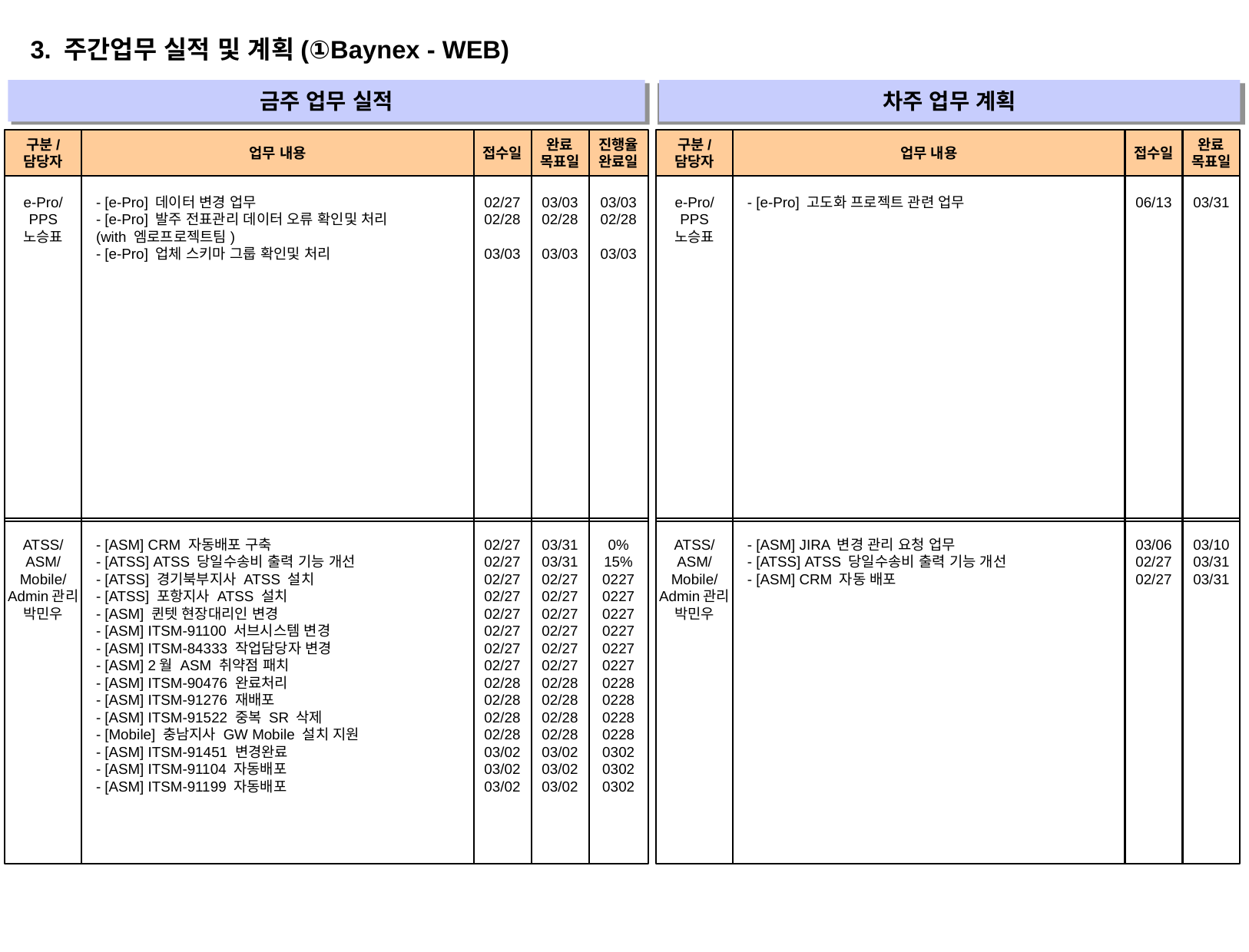

3. 주간업무 실적 및 계획(①Baynex - WEB)
금주 업무 실적
차주 업무 계획
" "
" "
구분/
담당자
업무 내용
접수일
완료
목표일
진행율
완료일
구분/
담당자
업무 내용
접수일
완료
목표일
e-Pro/
PPS
노승표

- [e-Pro] 데이터 변경 업무
- [e-Pro] 발주 전표관리 데이터 오류 확인및 처리
(with 엠로프로젝트팀)
- [e-Pro] 업체 스키마 그룹 확인및 처리
02/27
02/28
03/03
03/03
02/28
03/03
03/03
02/28
03/03
e-Pro/
PPS
노승표

- [e-Pro] 고도화 프로젝트 관련 업무
06/13
03/31
ATSS/
ASM/
Mobile/
Admin관리
박민우

- [ASM] CRM 자동배포 구축
- [ATSS] ATSS 당일수송비 출력 기능 개선
- [ATSS] 경기북부지사 ATSS 설치
- [ATSS] 포항지사 ATSS 설치
- [ASM] 퀸텟 현장대리인 변경
- [ASM] ITSM-91100 서브시스템 변경
- [ASM] ITSM-84333 작업담당자 변경
- [ASM] 2월 ASM 취약점 패치
- [ASM] ITSM-90476 완료처리
- [ASM] ITSM-91276 재배포
- [ASM] ITSM-91522 중복 SR 삭제
- [Mobile] 충남지사 GW Mobile 설치 지원
- [ASM] ITSM-91451 변경완료
- [ASM] ITSM-91104 자동배포
- [ASM] ITSM-91199 자동배포
02/27
02/27
02/27
02/27
02/27
02/27
02/27
02/27
02/28
02/28
02/28
02/28
03/02
03/02
03/02
03/31
03/31
02/27
02/27
02/27
02/27
02/27
02/27
02/28
02/28
02/28
02/28
03/02
03/02
03/02
0%
15%
0227
0227
0227
0227
0227
0227
0228
0228
0228
0228
0302
0302
0302
ATSS/
ASM/
Mobile/
Admin관리
박민우

- [ASM] JIRA 변경 관리 요청 업무
- [ATSS] ATSS 당일수송비 출력 기능 개선
- [ASM] CRM 자동 배포
03/06
02/27
02/27
03/10
03/31
03/31